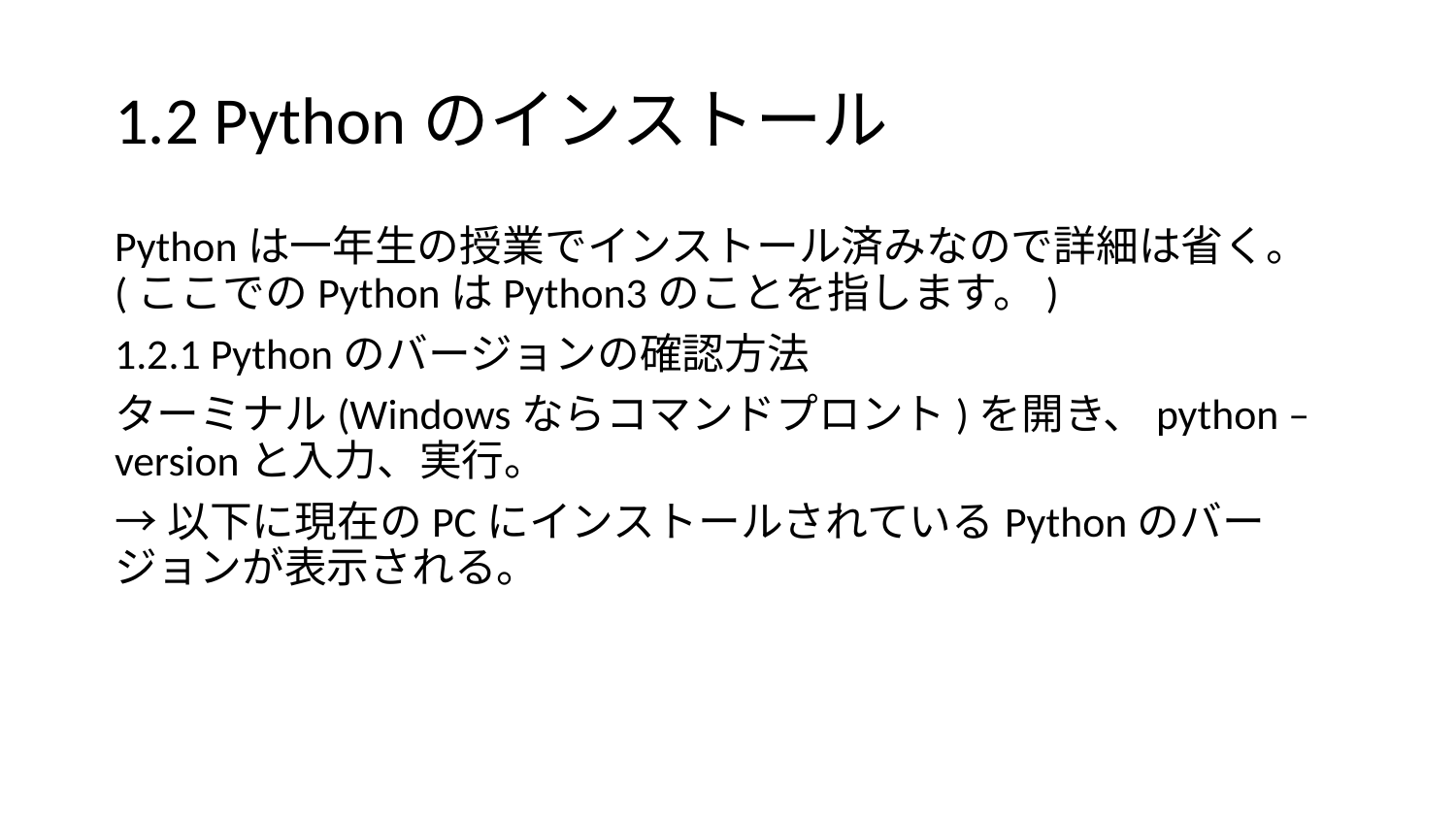

# 1.2 Pythonのインストール
Pythonは一年生の授業でインストール済みなので詳細は省く。(ここでのPythonはPython3のことを指します。)
1.2.1 Pythonのバージョンの確認方法
ターミナル(Windowsならコマンドプロント)を開き、python –versionと入力、実行。
→以下に現在のPCにインストールされているPythonのバージョンが表示される。